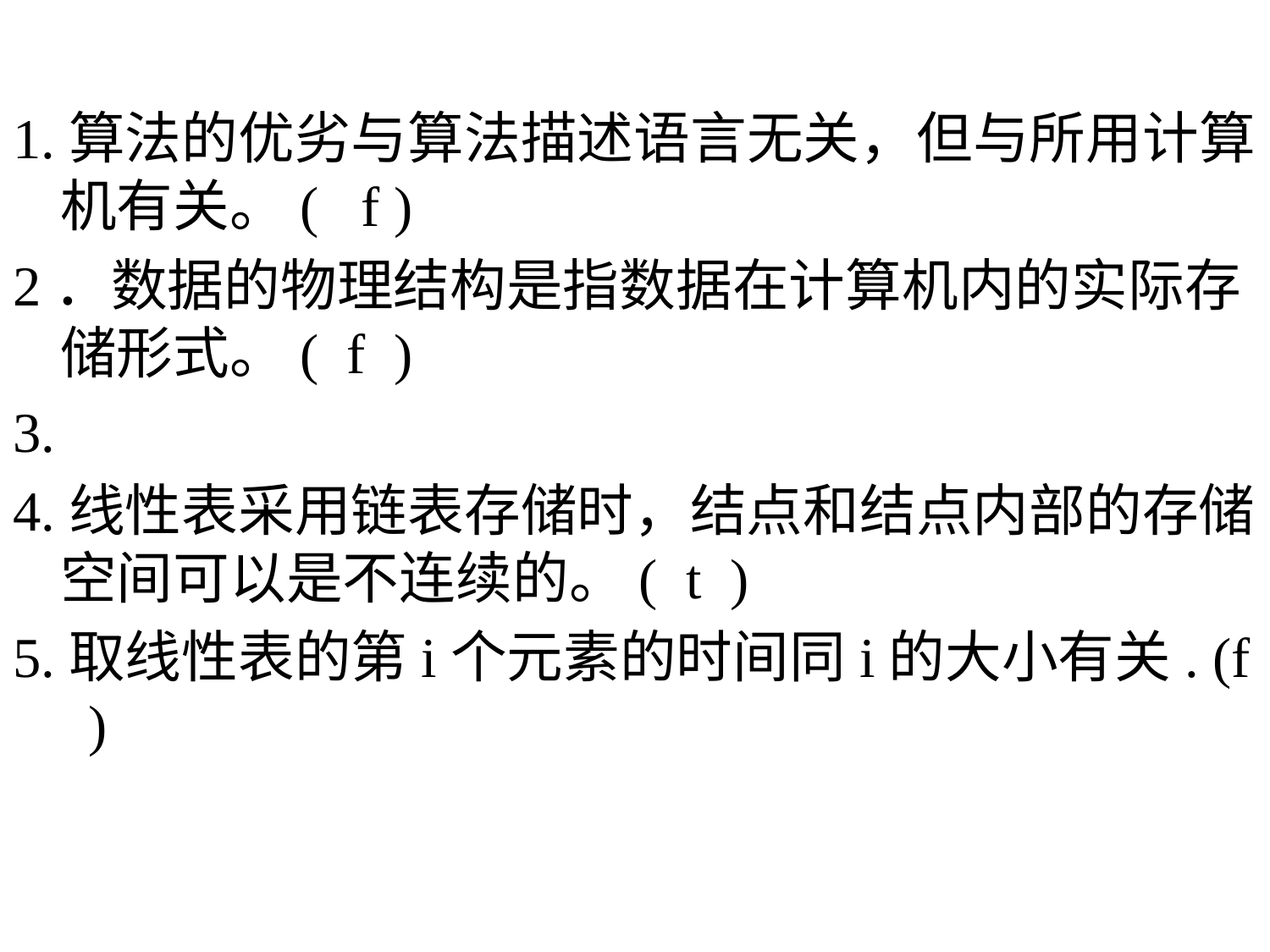

1.算法的优劣与算法描述语言无关，但与所用计算机有关。(   f )
2．数据的物理结构是指数据在计算机内的实际存储形式。(  f  )
3.
4.线性表采用链表存储时，结点和结点内部的存储空间可以是不连续的。(  t  )
5.取线性表的第i个元素的时间同i的大小有关. (f   )